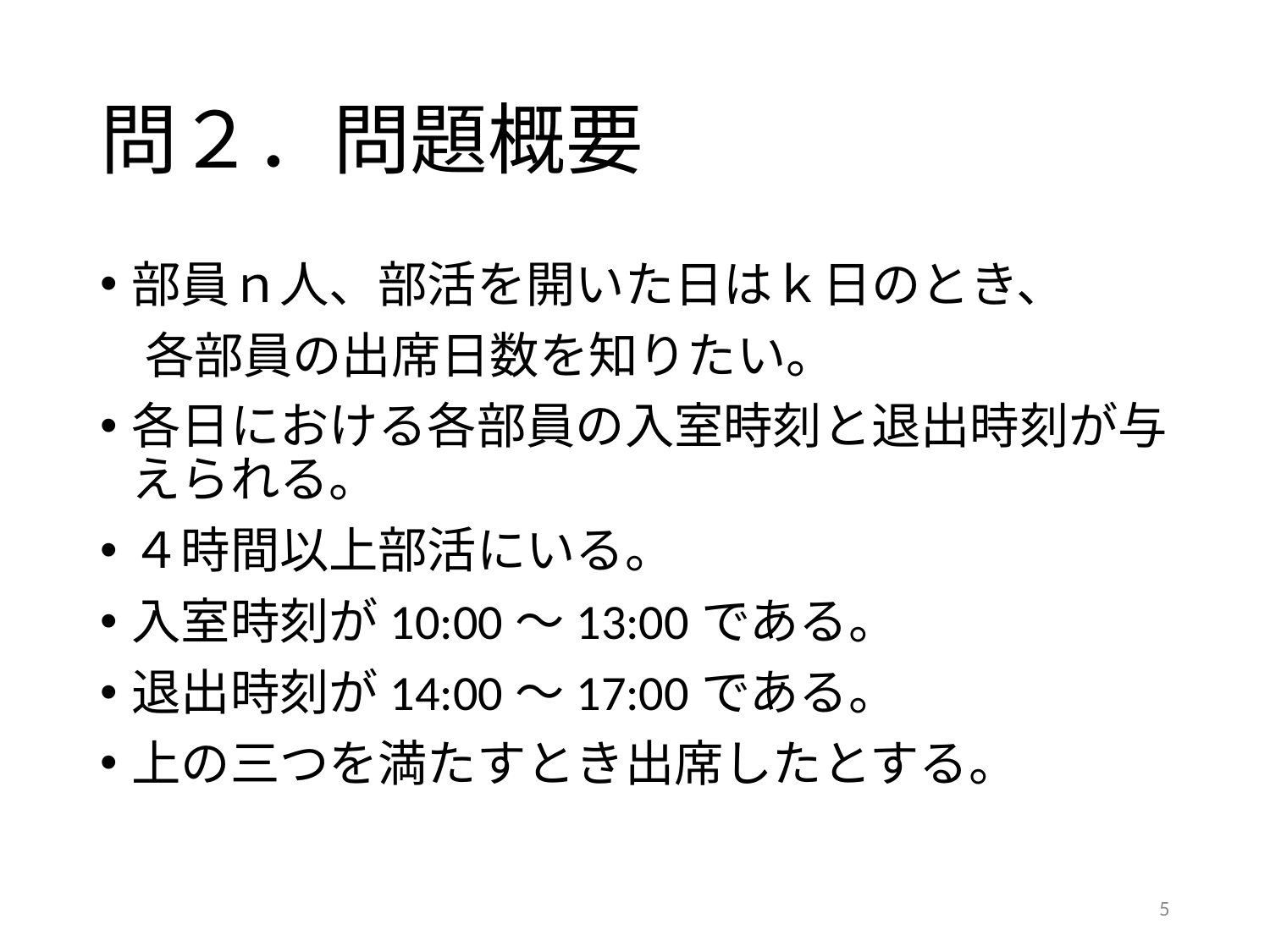

# 問２．問題概要
部員ｎ人、部活を開いた日はｋ日のとき、
   各部員の出席日数を知りたい。
各日における各部員の入室時刻と退出時刻が与えられる。
４時間以上部活にいる。
入室時刻が10:00～13:00である。
退出時刻が14:00～17:00である。
上の三つを満たすとき出席したとする。
5